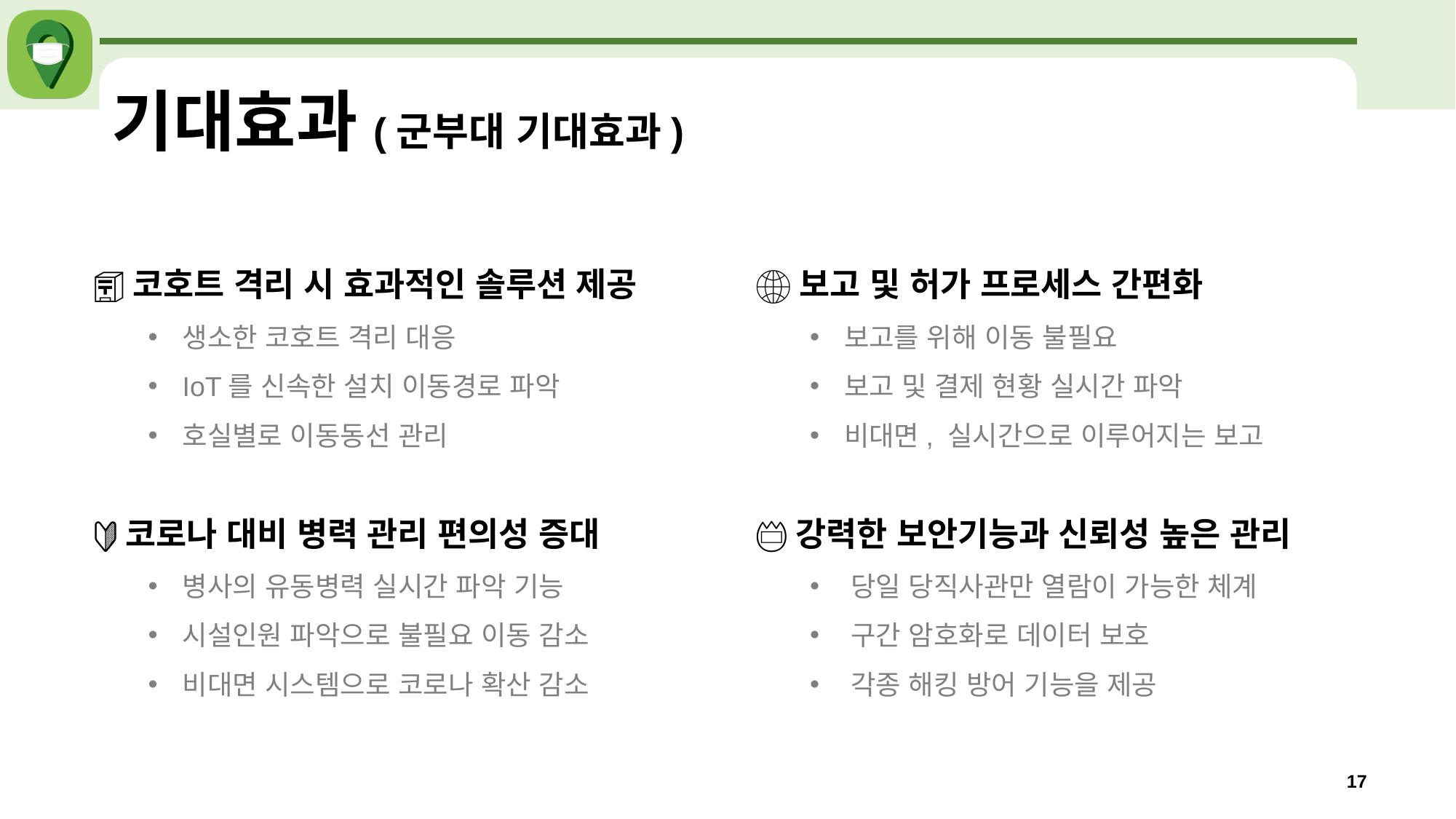

기대효과(군부대 기대효과)
🏣코호트 격리 시 효과적인 솔루션 제공
생소한 코호트 격리 대응
IoT를 신속한 설치 이동경로 파악
호실별로 이동동선 관리

🌐보고 및 허가 프로세스 간편화
보고를 위해 이동 불필요
보고 및 결제 현황 실시간 파악
비대면, 실시간으로 이루어지는 보고
🔰코로나 대비 병력 관리 편의성 증대
병사의 유동병력 실시간 파악 기능
시설인원 파악으로 불필요 이동 감소
비대면 시스템으로 코로나 확산 감소
📛강력한 보안기능과 신뢰성 높은 관리
당일 당직사관만 열람이 가능한 체계
구간 암호화로 데이터 보호
각종 해킹 방어 기능을 제공

17